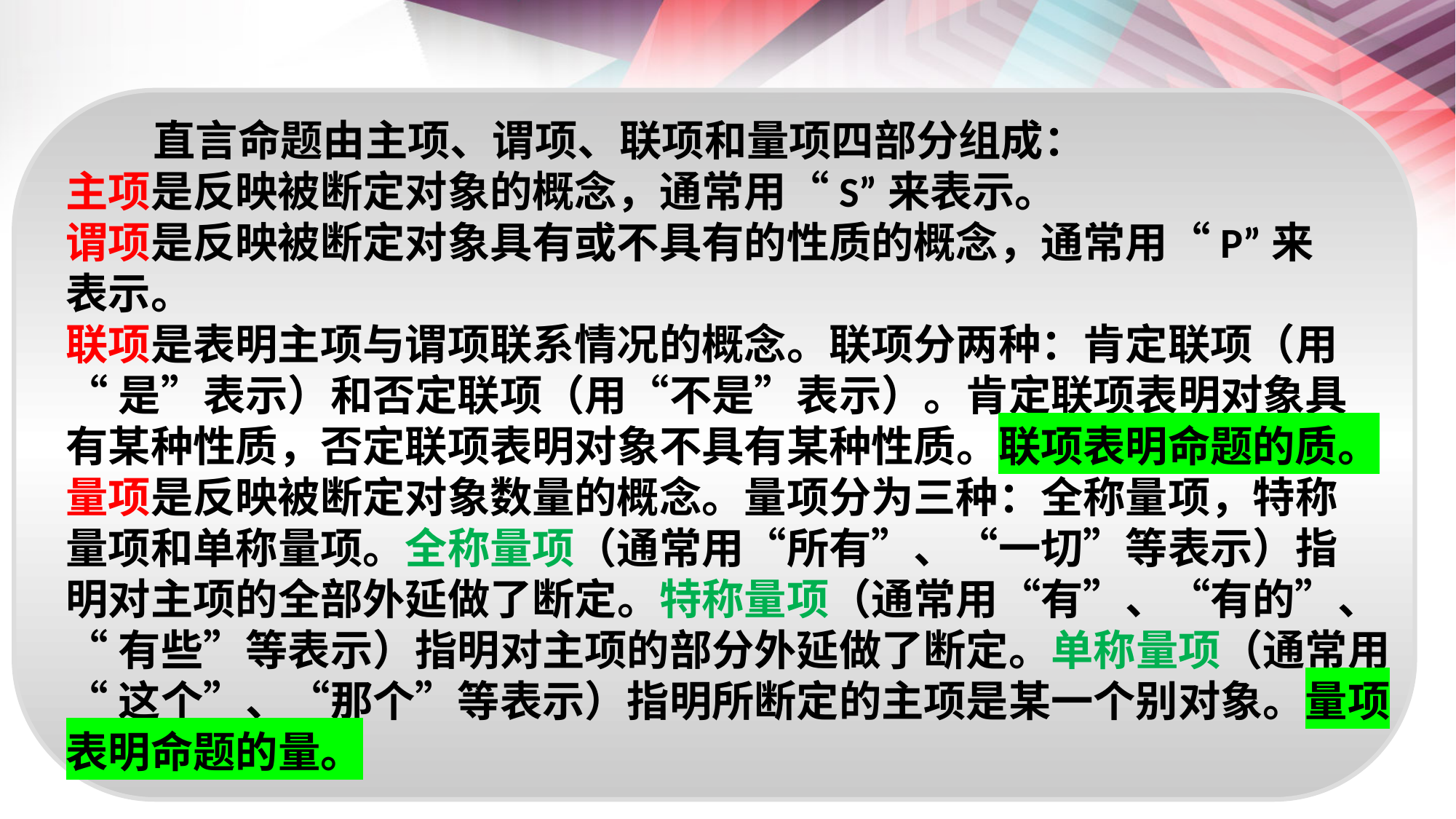

直言命题由主项、谓项、联项和量项四部分组成：
主项是反映被断定对象的概念，通常用“S”来表示。
谓项是反映被断定对象具有或不具有的性质的概念，通常用“P”来
表示。
联项是表明主项与谓项联系情况的概念。联项分两种：肯定联项（用
“是”表示）和否定联项（用“不是”表示）。肯定联项表明对象具
有某种性质，否定联项表明对象不具有某种性质。联项表明命题的质。
量项是反映被断定对象数量的概念。量项分为三种：全称量项，特称
量项和单称量项。全称量项（通常用“所有”、“一切”等表示）指
明对主项的全部外延做了断定。特称量项（通常用“有”、“有的”、
“有些”等表示）指明对主项的部分外延做了断定。单称量项（通常用
“这个”、“那个”等表示）指明所断定的主项是某一个别对象。量项
表明命题的量。